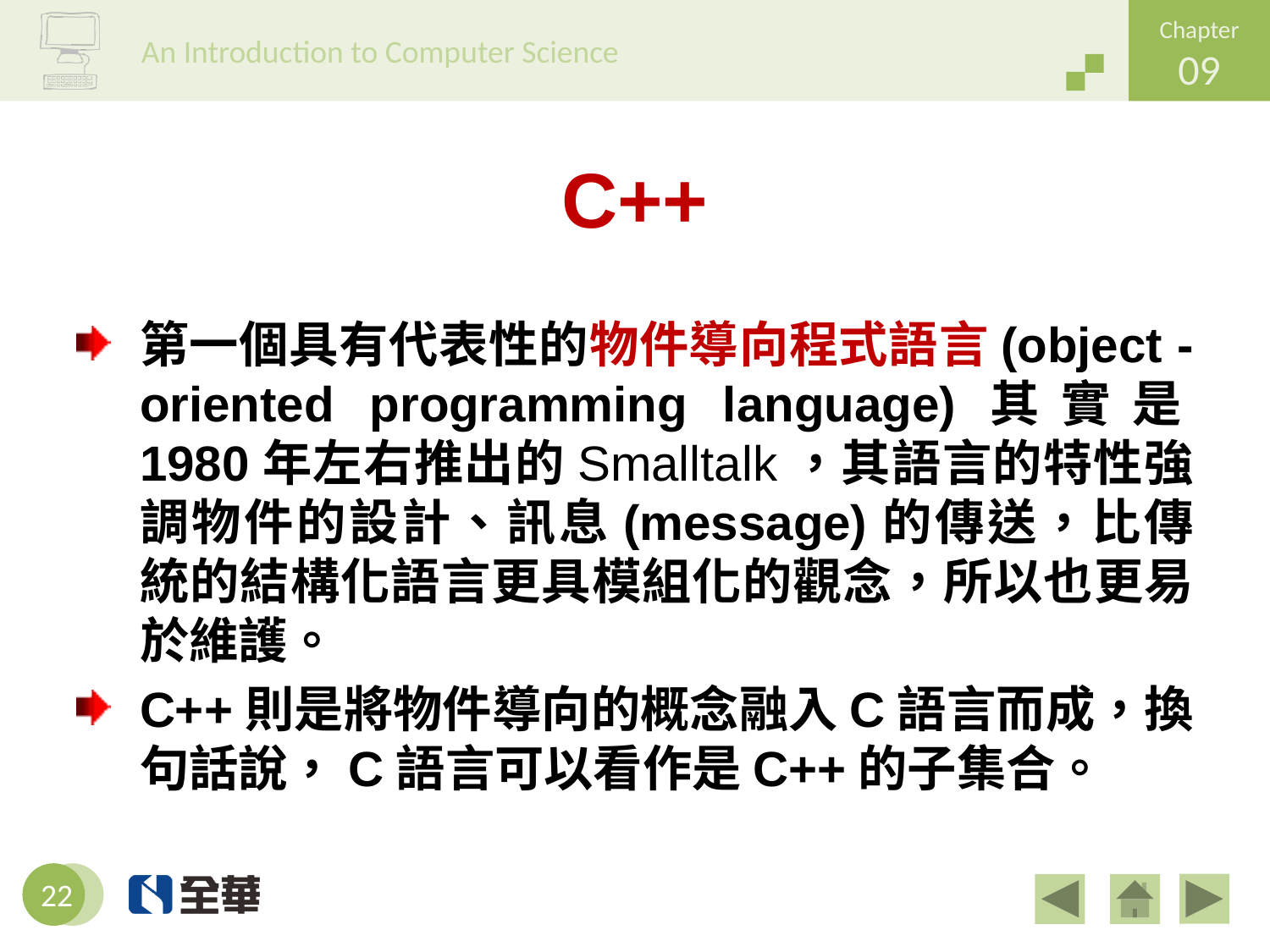

# C++
第一個具有代表性的物件導向程式語言(object -oriented programming language)其實是1980年左右推出的Smalltalk，其語言的特性強調物件的設計、訊息(message)的傳送，比傳統的結構化語言更具模組化的觀念，所以也更易於維護。
C++則是將物件導向的概念融入C語言而成，換句話說，C語言可以看作是C++的子集合。